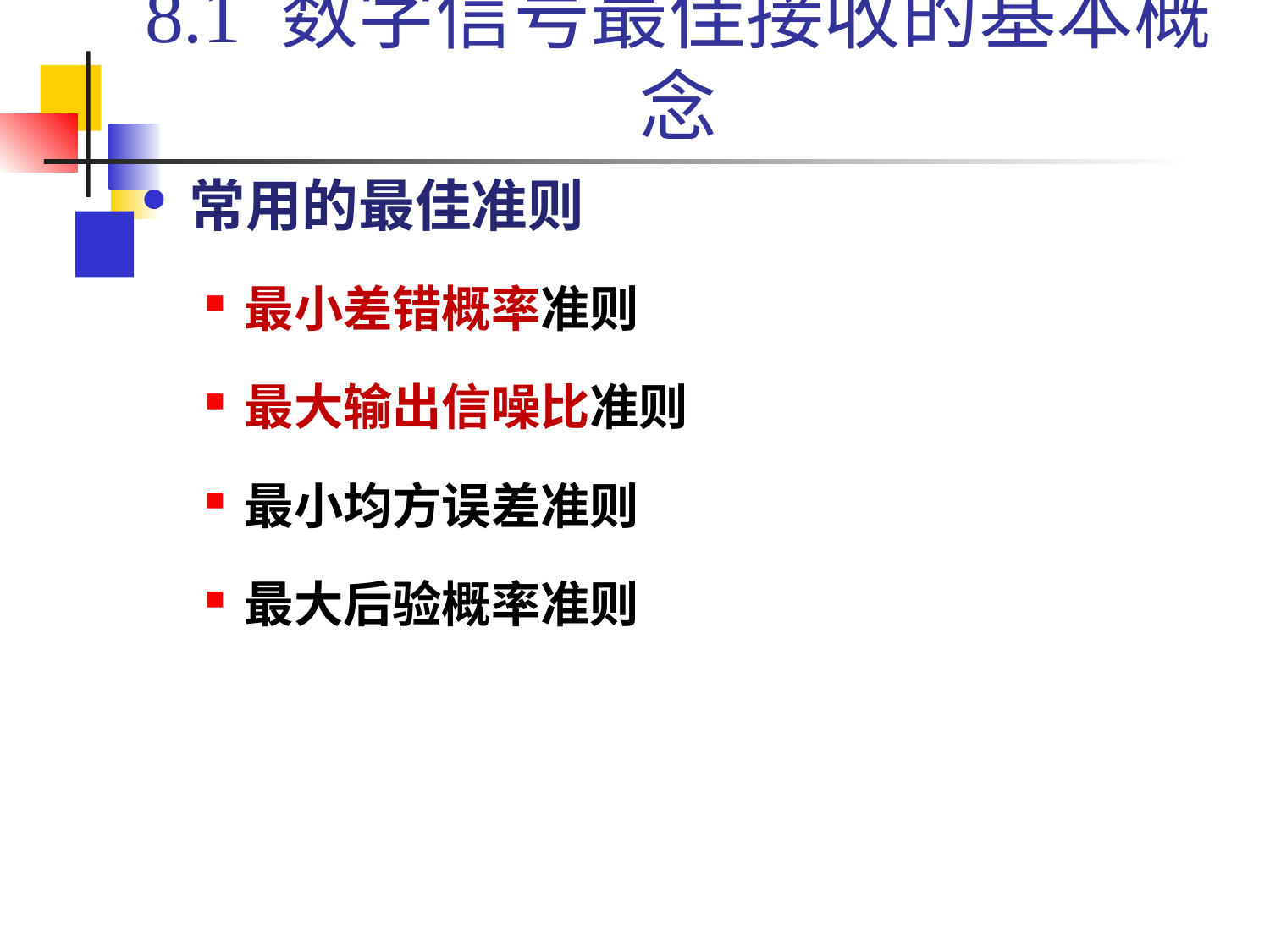

# 8.1 数字信号最佳接收的基本概念
常用的最佳准则
最小差错概率准则
最大输出信噪比准则
最小均方误差准则
最大后验概率准则
4